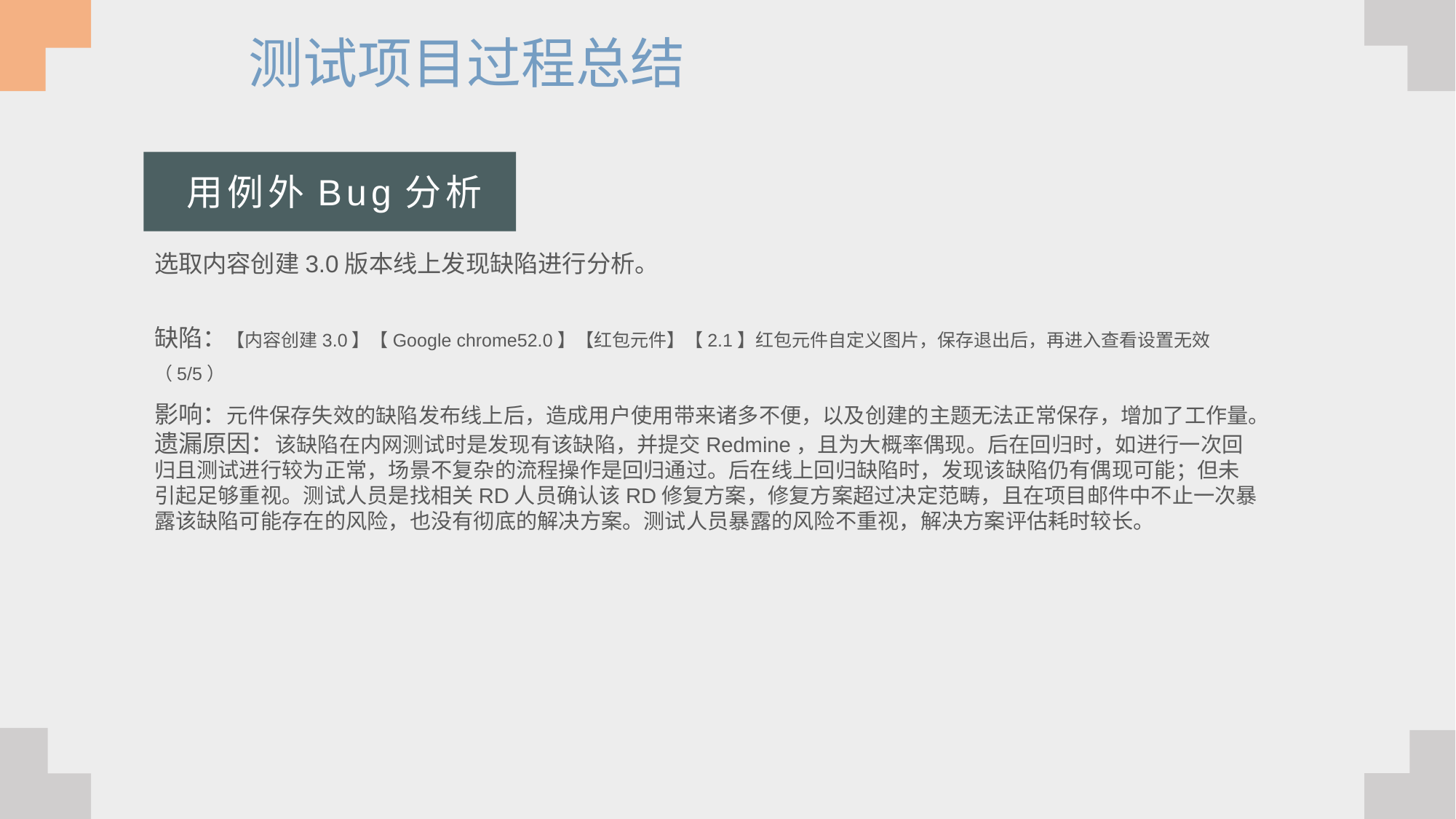

测试项目过程总结

用例外Bug分析
选取内容创建3.0版本线上发现缺陷进行分析。
缺陷：【内容创建3.0】【Google chrome52.0】【红包元件】【2.1】红包元件自定义图片，保存退出后，再进入查看设置无效（5/5）
影响：元件保存失效的缺陷发布线上后，造成用户使用带来诸多不便，以及创建的主题无法正常保存，增加了工作量。
遗漏原因：该缺陷在内网测试时是发现有该缺陷，并提交Redmine，且为大概率偶现。后在回归时，如进行一次回归且测试进行较为正常，场景不复杂的流程操作是回归通过。后在线上回归缺陷时，发现该缺陷仍有偶现可能；但未引起足够重视。测试人员是找相关RD人员确认该RD修复方案，修复方案超过决定范畴，且在项目邮件中不止一次暴露该缺陷可能存在的风险，也没有彻底的解决方案。测试人员暴露的风险不重视，解决方案评估耗时较长。